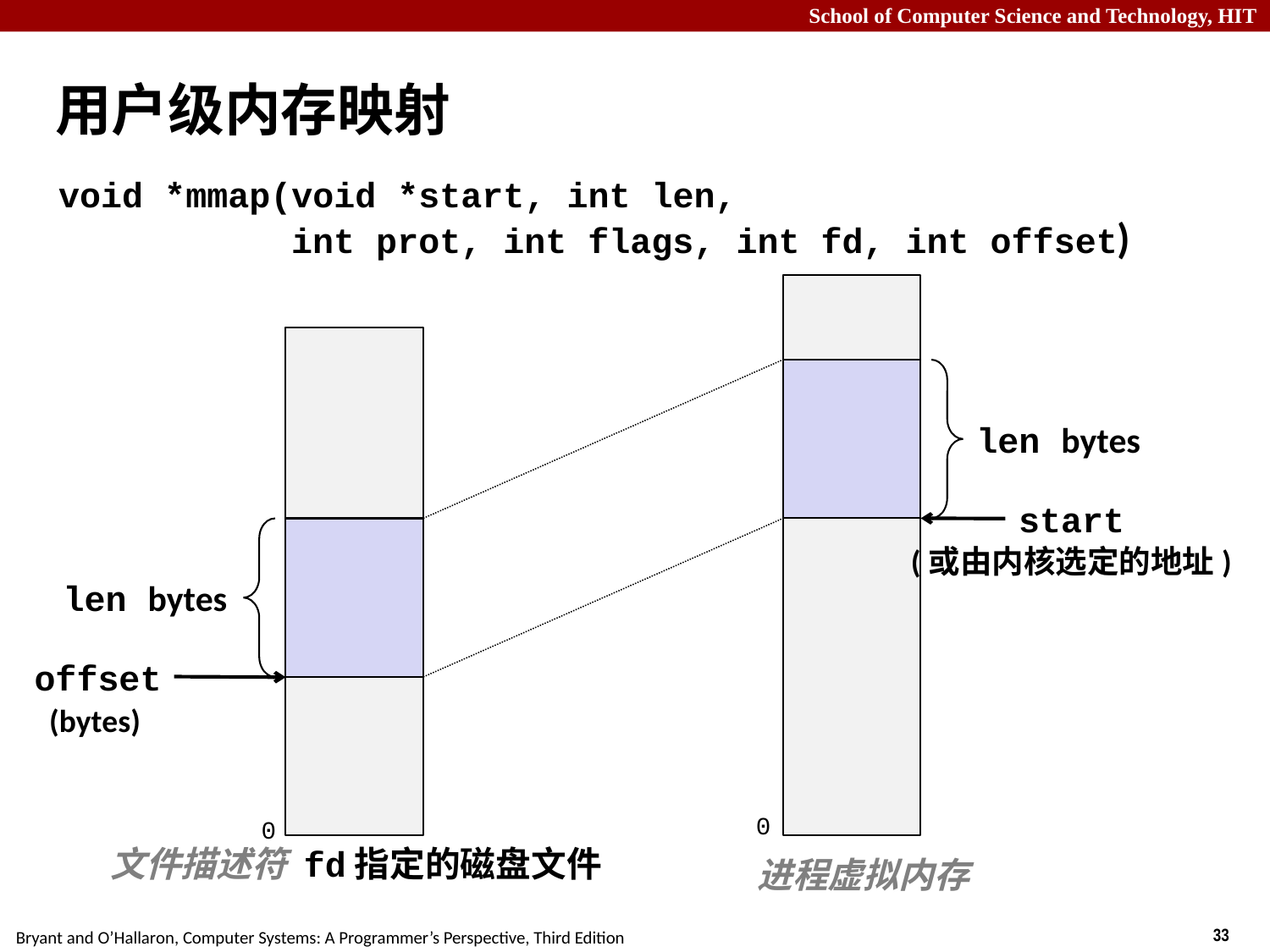

用户级内存映射
void *mmap(void *start, int len,
           int prot, int flags, int fd, int offset)

len bytes
start

(或由内核选定的地址)
len bytes
offset
(bytes)
0
0
文件描述符 fd指定的磁盘文件
进程虚拟内存